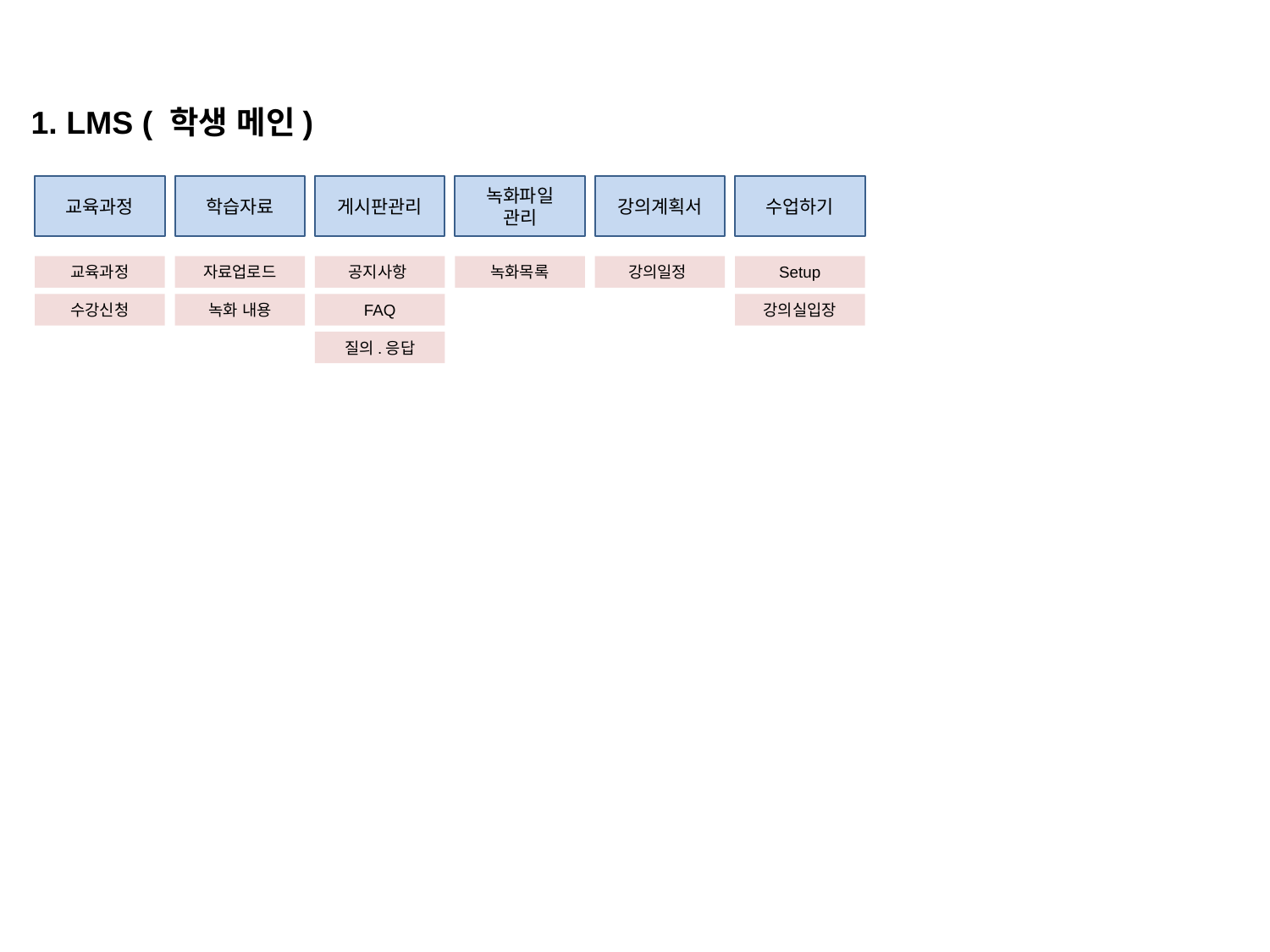

1. LMS ( 학생 메인)
교육과정
학습자료
게시판관리
녹화파일
관리
강의계획서
수업하기
교육과정
자료업로드
공지사항
녹화목록
강의일정
Setup
수강신청
녹화 내용
FAQ
강의실입장
질의.응답